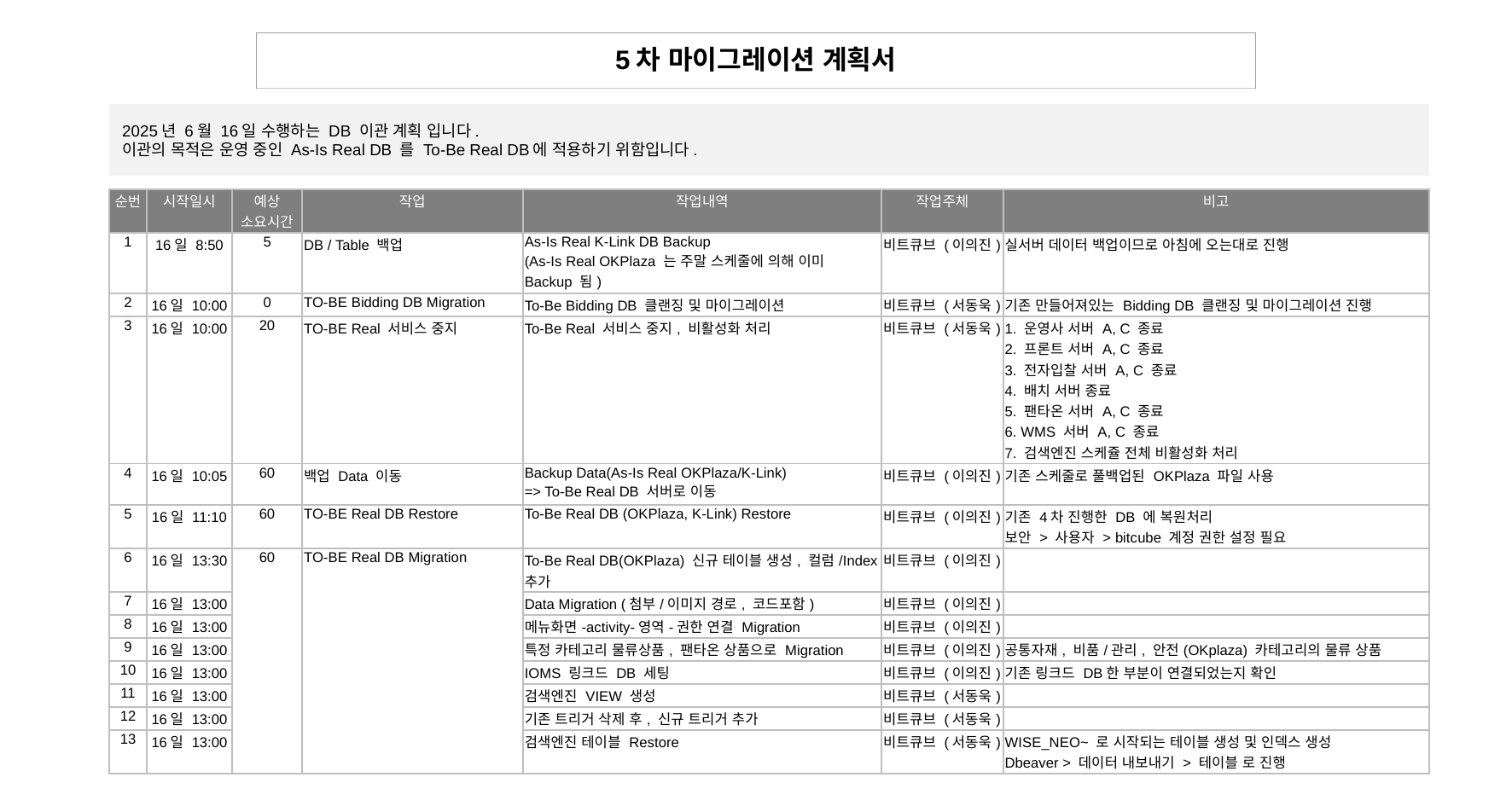

| 5차 마이그레이션 계획서 |
| --- |
2025년 6월 16일 수행하는 DB 이관 계획 입니다.
이관의 목적은 운영 중인 As-Is Real DB 를 To-Be Real DB에 적용하기 위함입니다.
| 순번 | 시작일시 | 예상 소요시간 | 작업 | 작업내역 | 작업주체 | 비고 |
| --- | --- | --- | --- | --- | --- | --- |
| 1 | 16일 8:50 | 5 | DB / Table 백업 | As-Is Real K-Link DB Backup (As-Is Real OKPlaza 는 주말 스케줄에 의해 이미 Backup 됨) | 비트큐브 (이의진) | 실서버 데이터 백업이므로 아침에 오는대로 진행 |
| 2 | 16일 10:00 | 0 | TO-BE Bidding DB Migration | To-Be Bidding DB 클랜징 및 마이그레이션 | 비트큐브 (서동욱) | 기존 만들어져있는 Bidding DB 클랜징 및 마이그레이션 진행 |
| 3 | 16일 10:00 | 20 | TO-BE Real 서비스 중지 | To-Be Real 서비스 중지, 비활성화 처리 | 비트큐브 (서동욱) | 1. 운영사 서버 A, C 종료 2. 프론트 서버 A, C 종료 3. 전자입찰 서버 A, C 종료 4. 배치 서버 종료 5. 팬타온 서버 A, C 종료 6. WMS 서버 A, C 종료 7. 검색엔진 스케쥴 전체 비활성화 처리 |
| 4 | 16일 10:05 | 60 | 백업 Data 이동 | Backup Data(As-Is Real OKPlaza/K-Link) => To-Be Real DB 서버로 이동 | 비트큐브 (이의진) | 기존 스케줄로 풀백업된 OKPlaza 파일 사용 |
| 5 | 16일 11:10 | 60 | TO-BE Real DB Restore | To-Be Real DB (OKPlaza, K-Link) Restore | 비트큐브 (이의진) | 기존 4차 진행한 DB 에 복원처리 보안 > 사용자 > bitcube 계정 권한 설정 필요 |
| 6 | 16일 13:30 | 60 | TO-BE Real DB Migration | To-Be Real DB(OKPlaza) 신규 테이블 생성, 컬럼/Index 추가 | 비트큐브 (이의진) |  |
| 7 | 16일 13:00 |  |  | Data Migration (첨부/이미지 경로, 코드포함) | 비트큐브 (이의진) |  |
| 8 | 16일 13:00 |  |  | 메뉴화면-activity-영역-권한 연결 Migration | 비트큐브 (이의진) |  |
| 9 | 16일 13:00 |  |  | 특정 카테고리 물류상품, 팬타온 상품으로 Migration | 비트큐브 (이의진) | 공통자재, 비품/관리, 안전(OKplaza) 카테고리의 물류 상품 |
| 10 | 16일 13:00 |  |  | IOMS 링크드 DB 세팅 | 비트큐브 (이의진) | 기존 링크드 DB한 부분이 연결되었는지 확인 |
| 11 | 16일 13:00 |  |  | 검색엔진 VIEW 생성 | 비트큐브 (서동욱) |  |
| 12 | 16일 13:00 |  |  | 기존 트리거 삭제 후, 신규 트리거 추가 | 비트큐브 (서동욱) |  |
| 13 | 16일 13:00 |  |  | 검색엔진 테이블 Restore | 비트큐브 (서동욱) | WISE\_NEO~ 로 시작되는 테이블 생성 및 인덱스 생성 Dbeaver > 데이터 내보내기 > 테이블 로 진행 |